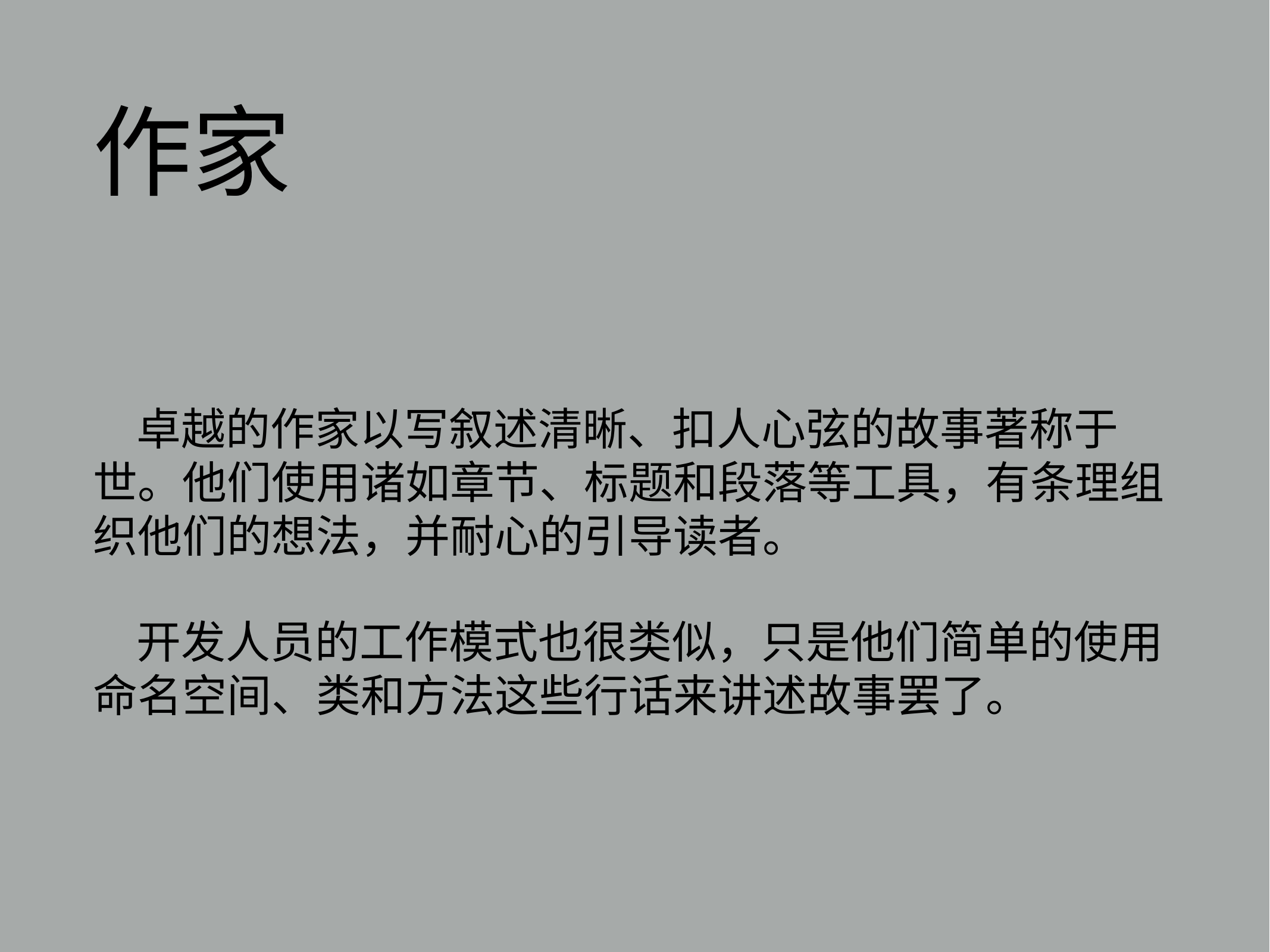

# 作家
卓越的作家以写叙述清晰、扣人心弦的故事著称于世。他们使用诸如章节、标题和段落等工具，有条理组织他们的想法，并耐心的引导读者。
开发人员的工作模式也很类似，只是他们简单的使用命名空间、类和方法这些行话来讲述故事罢了。